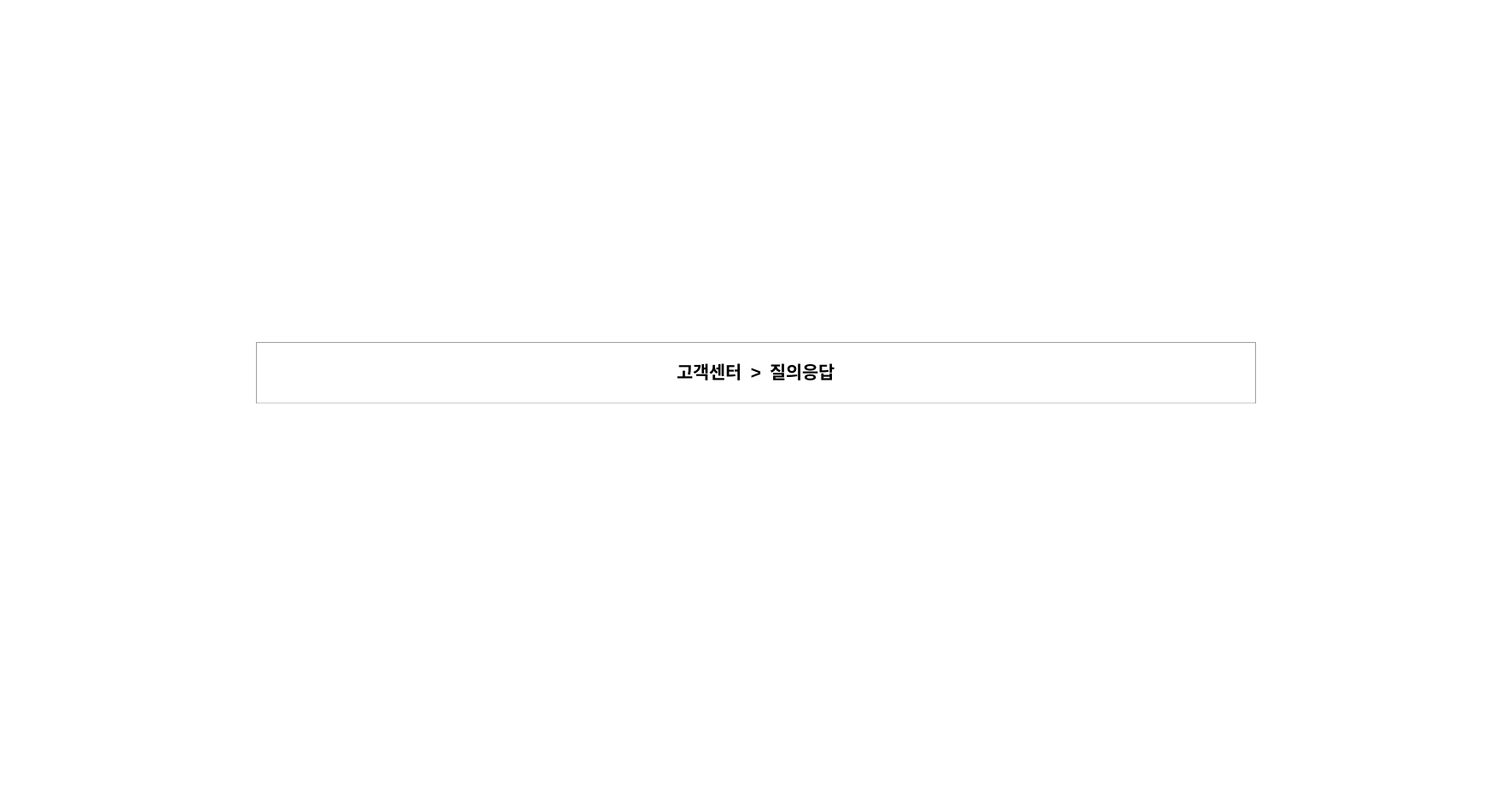

| 고객센터 > 질의응답 |
| --- |